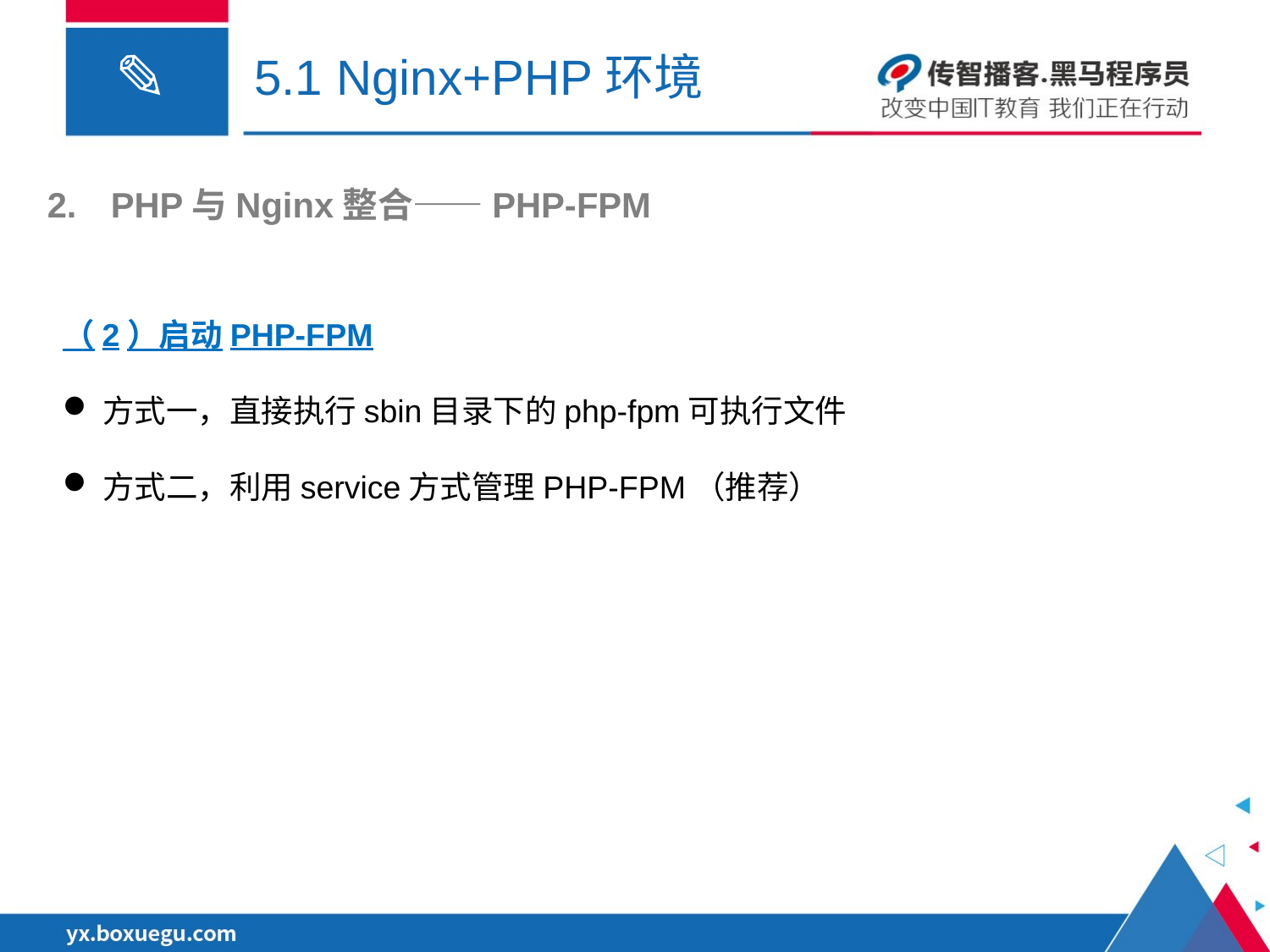

# 5.1 Nginx+PHP环境
PHP与Nginx整合——PHP-FPM
（2）启动PHP-FPM
方式一，直接执行sbin目录下的php-fpm可执行文件
方式二，利用service方式管理PHP-FPM（推荐）